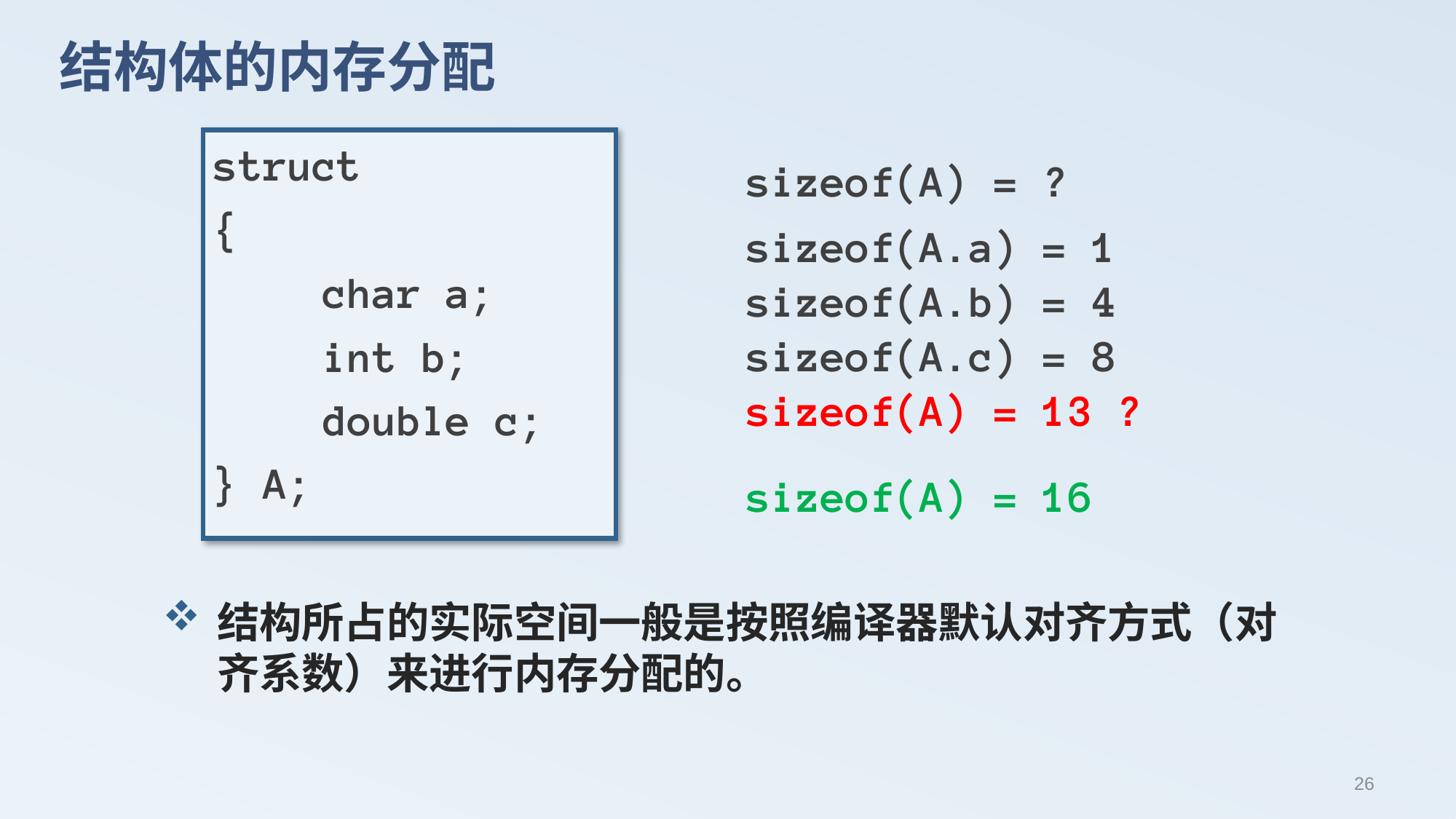

# 结构体的内存分配
struct
{
	char a;
	int b;
	double c;
} A;
sizeof(A) = ?
sizeof(A.a) = 1
sizeof(A.b) = 4
sizeof(A.c) = 8
sizeof(A) = 13 ?
sizeof(A) = 16
结构所占的实际空间一般是按照编译器默认对齐方式（对齐系数）来进行内存分配的。